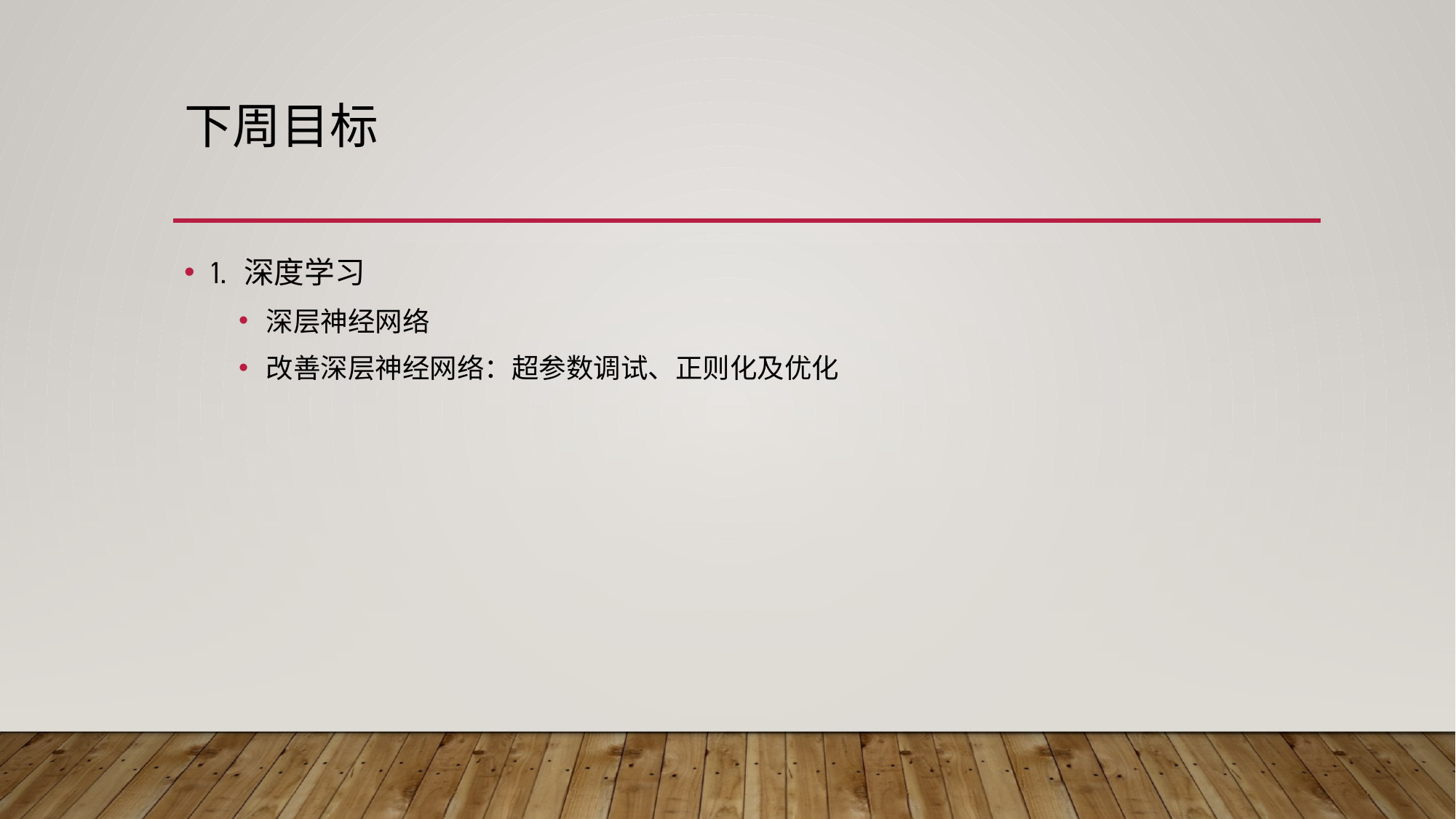

# 下周目标
1. 深度学习
深层神经网络
改善深层神经网络：超参数调试、正则化及优化